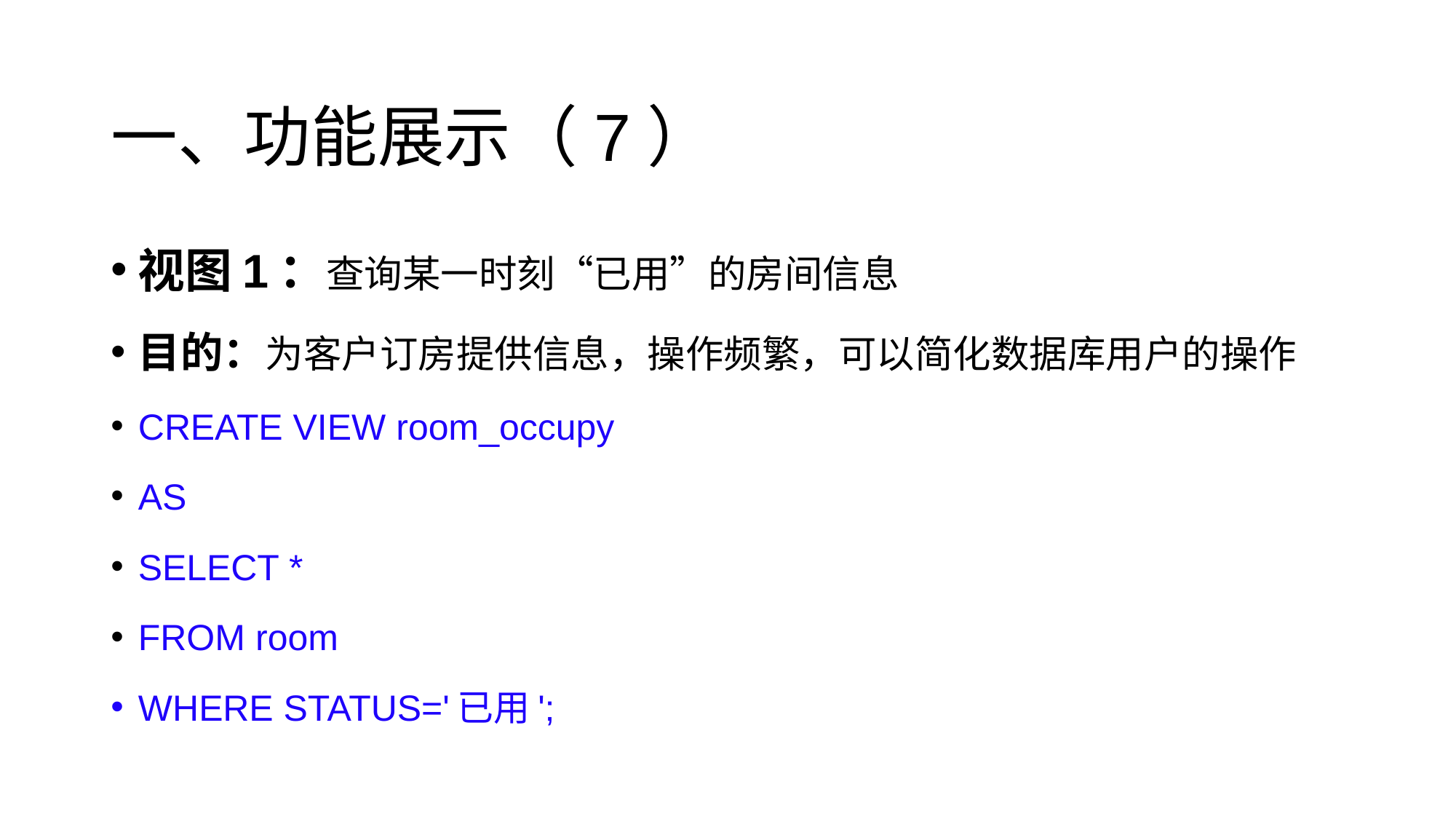

# 一、功能展示（7）
视图1：查询某一时刻“已用”的房间信息
目的：为客户订房提供信息，操作频繁，可以简化数据库用户的操作
CREATE VIEW room_occupy
AS
SELECT *
FROM room
WHERE STATUS='已用';